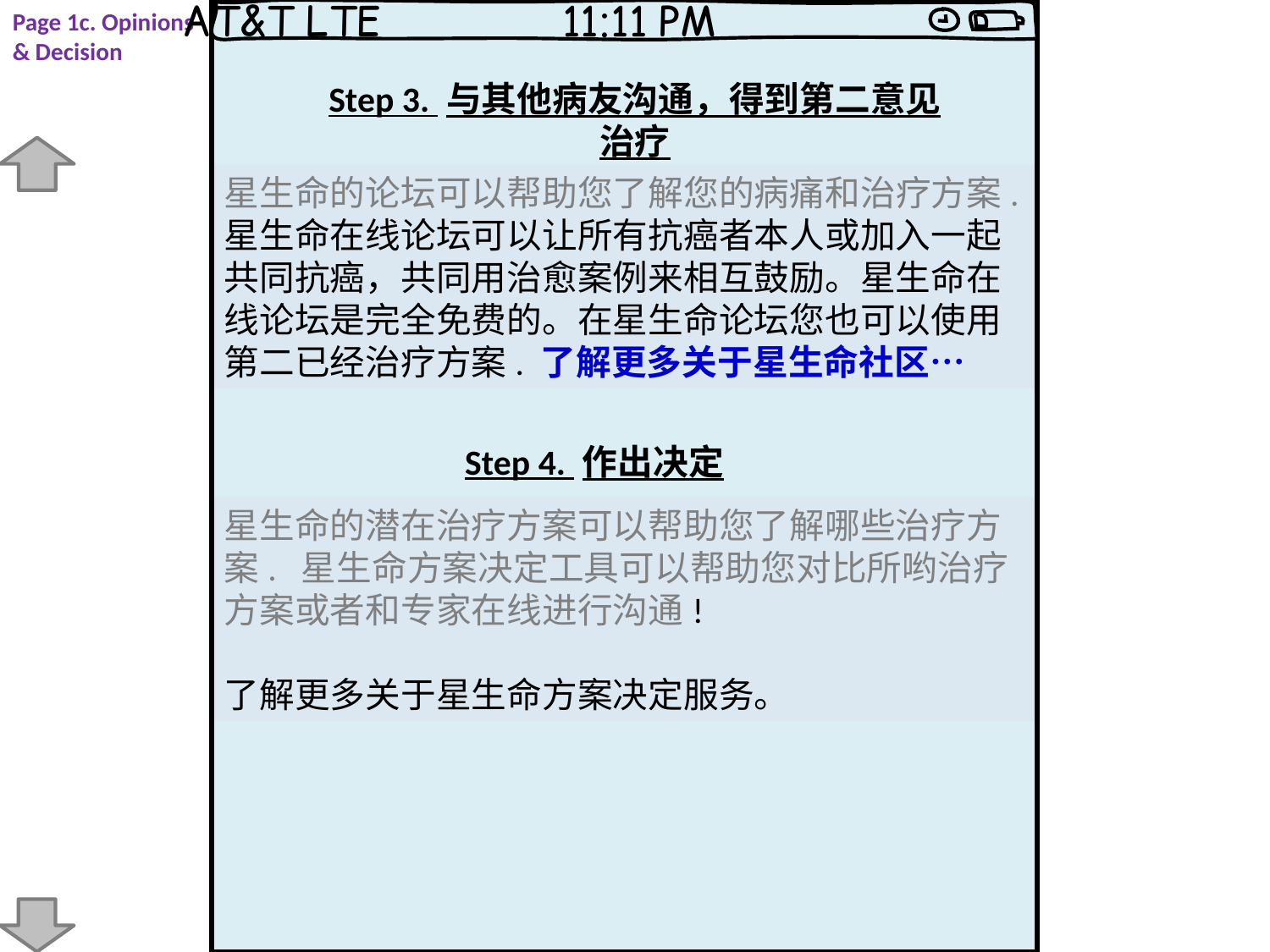

AT&T LTE               11:11 PM

Page 1c. Opinions & Decision

Step 3. 与其他病友沟通，得到第二意见治疗

星生命的论坛可以帮助您了解您的病痛和治疗方案.
星生命在线论坛可以让所有抗癌者本人或加入一起共同抗癌，共同用治愈案例来相互鼓励。星生命在线论坛是完全免费的。在星生命论坛您也可以使用第二已经治疗方案. 了解更多关于星生命社区…

Step 4. 作出决定
星生命的潜在治疗方案可以帮助您了解哪些治疗方案.  星生命方案决定工具可以帮助您对比所哟治疗方案或者和专家在线进行沟通!

了解更多关于星生命方案决定服务。